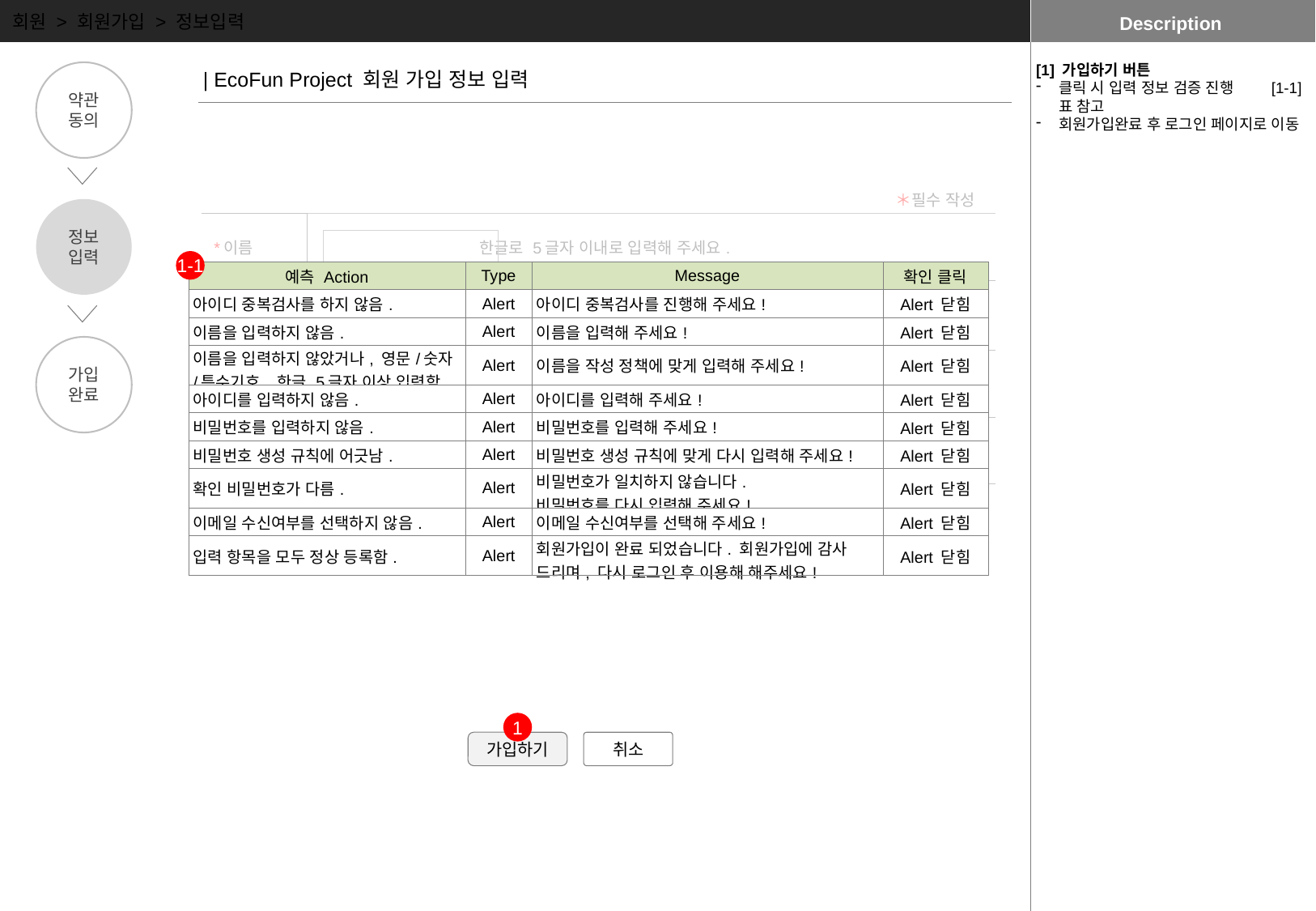

회원 > 회원가입 > 정보입력
Description

[1] 가입하기 버튼
클릭 시 입력 정보 검증 진행        [1-1] 표 참고
회원가입완료 후 로그인 페이지로 이동
약관
동의
| EcoFun Project 회원 가입 정보 입력

＊필수 작성
정보
입력
| \*이름 | 한글로 5글자 이내로 입력해 주세요. |
| --- | --- |
| \*아이디 | 영문 숫자를 조합하여 6~20자 이내로 입력 (대소문자 구별. 한글/특수문자 사용 불가) {아이디 중복 확인 결과 표기} |
| \*비밀번호 | 영문, 숫자, 특수문자를 조합하여 8~20자 이내로 입력 |
| \*이메일 | @ |

1-1
| 예측 Action | Type | Message | 확인 클릭 |
| --- | --- | --- | --- |
| 아이디 중복검사를 하지 않음. | Alert | 아이디 중복검사를 진행해 주세요! | Alert 닫힘 |
| 이름을 입력하지 않음. | Alert | 이름을 입력해 주세요! | Alert 닫힘 |
| 이름을 입력하지 않았거나, 영문/숫자/특수기호, 한글 5글자 이상 입력함. | Alert | 이름을 작성 정책에 맞게 입력해 주세요! | Alert 닫힘 |
| 아이디를 입력하지 않음. | Alert | 아이디를 입력해 주세요! | Alert 닫힘 |
| 비밀번호를 입력하지 않음. | Alert | 비밀번호를 입력해 주세요! | Alert 닫힘 |
| 비밀번호 생성 규칙에 어긋남. | Alert | 비밀번호 생성 규칙에 맞게 다시 입력해 주세요! | Alert 닫힘 |
| 확인 비밀번호가 다름. | Alert | 비밀번호가 일치하지 않습니다. 비밀번호를 다시 입력해 주세요! | Alert 닫힘 |
| 이메일 수신여부를 선택하지 않음. | Alert | 이메일 수신여부를 선택해 주세요! | Alert 닫힘 |
| 입력 항목을 모두 정상 등록함. | Alert | 회원가입이 완료 되었습니다. 회원가입에 감사 드리며, 다시 로그인 후 이용해 해주세요! | Alert 닫힘 |
중복 확인

가입
완료
비밀번호 입력
비밀번호 확인

직접 입력

메일 수신(이벤트, 신상품 등 고객님께 혜택이 되는 소식을 알려드립니다.)

1
가입하기
취소